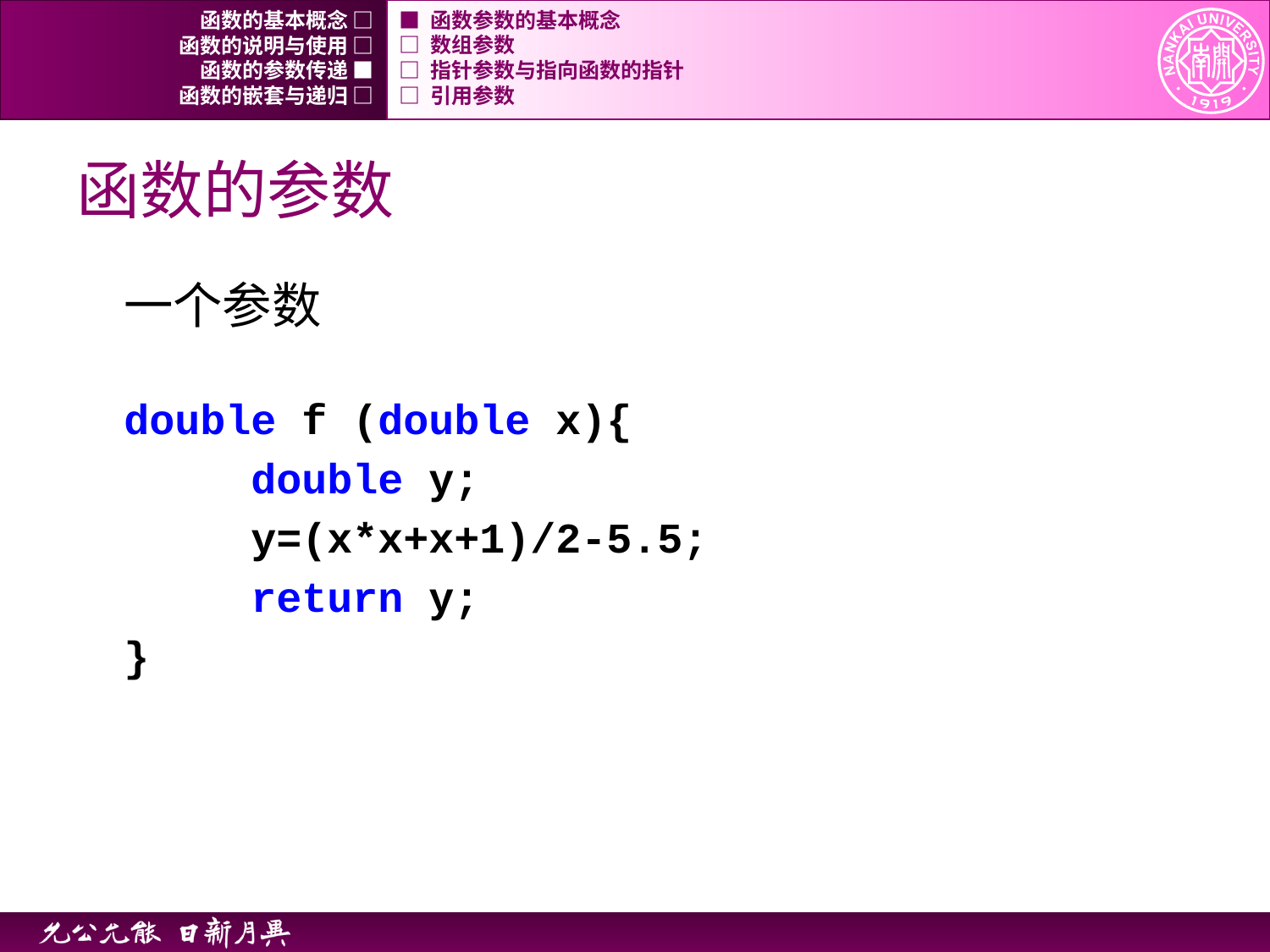

函数的基本概念 □
■ 函数参数的基本概念
函数的说明与使用 □
□ 数组参数
函数的参数传递 ■
□ 指针参数与指向函数的指针
函数的嵌套与递归 □
□ 引用参数
# 函数的参数
一个参数
	double f (double x){
		double y;
		y=(x*x+x+1)/2-5.5;
		return y;
	}